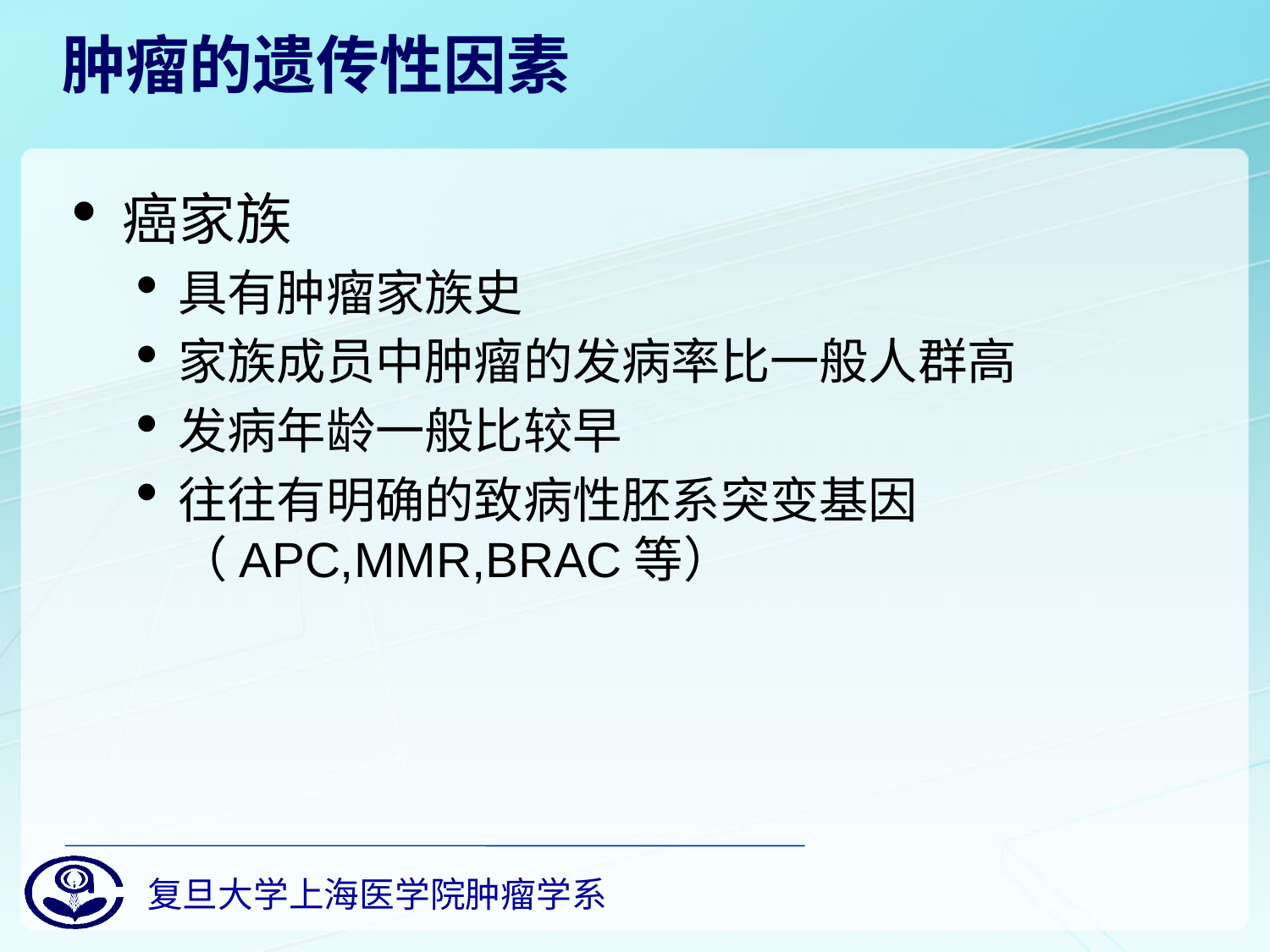

# 肿瘤的遗传性因素
癌家族
具有肿瘤家族史
家族成员中肿瘤的发病率比一般人群高
发病年龄一般比较早
往往有明确的致病性胚系突变基因（APC,MMR,BRAC等）